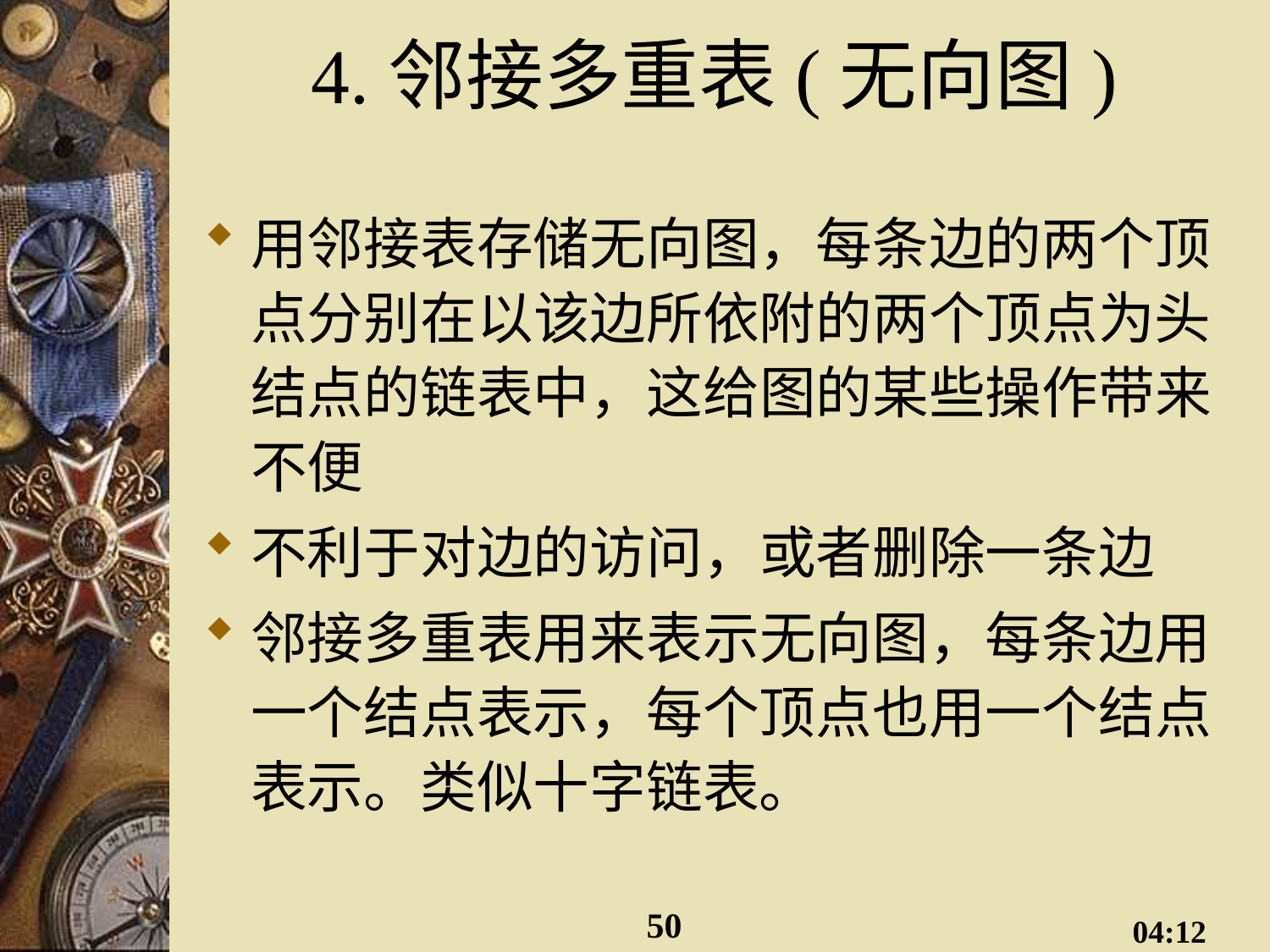

# 4.邻接多重表(无向图)
用邻接表存储无向图，每条边的两个顶点分别在以该边所依附的两个顶点为头结点的链表中，这给图的某些操作带来不便
不利于对边的访问，或者删除一条边
邻接多重表用来表示无向图，每条边用一个结点表示，每个顶点也用一个结点表示。类似十字链表。